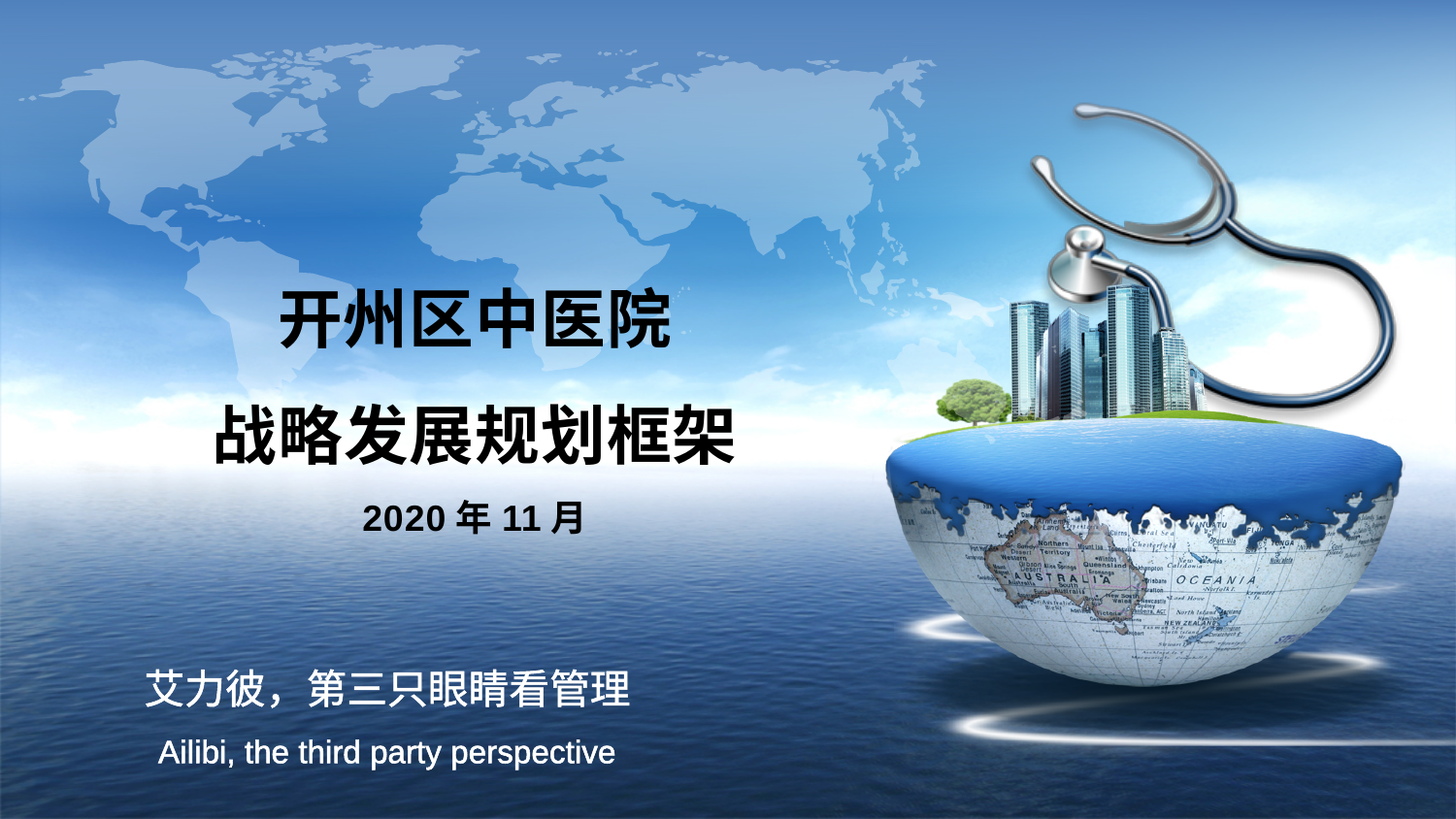

开州区中医院
战略发展规划框架
2020年11月
艾力彼，第三只眼睛看管理
Ailibi, the third party perspective